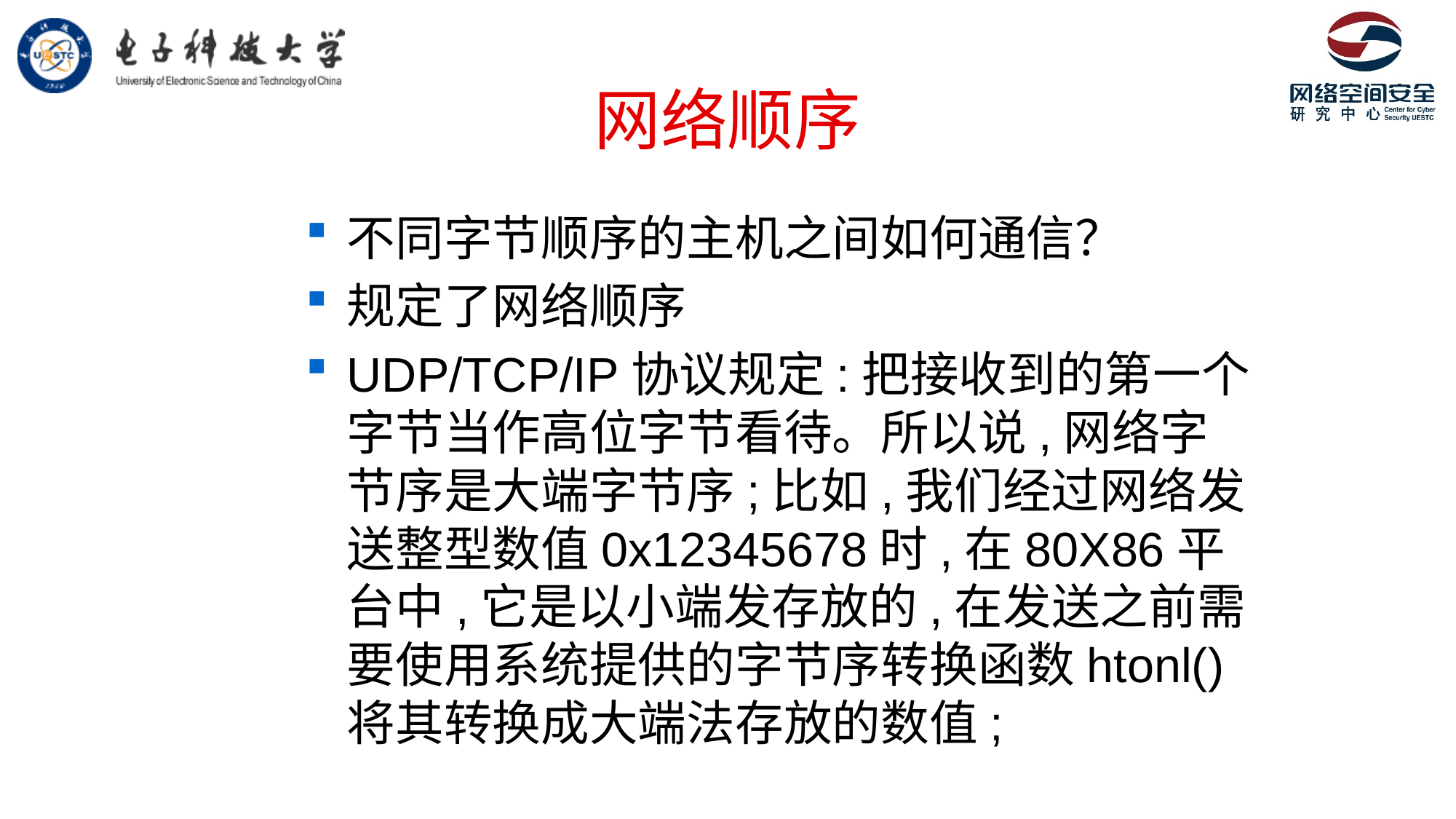

# 网络顺序
不同字节顺序的主机之间如何通信？
规定了网络顺序
UDP/TCP/IP协议规定:把接收到的第一个字节当作高位字节看待。所以说,网络字节序是大端字节序;比如,我们经过网络发送整型数值0x12345678时,在80X86平台中,它是以小端发存放的,在发送之前需要使用系统提供的字节序转换函数htonl()将其转换成大端法存放的数值;